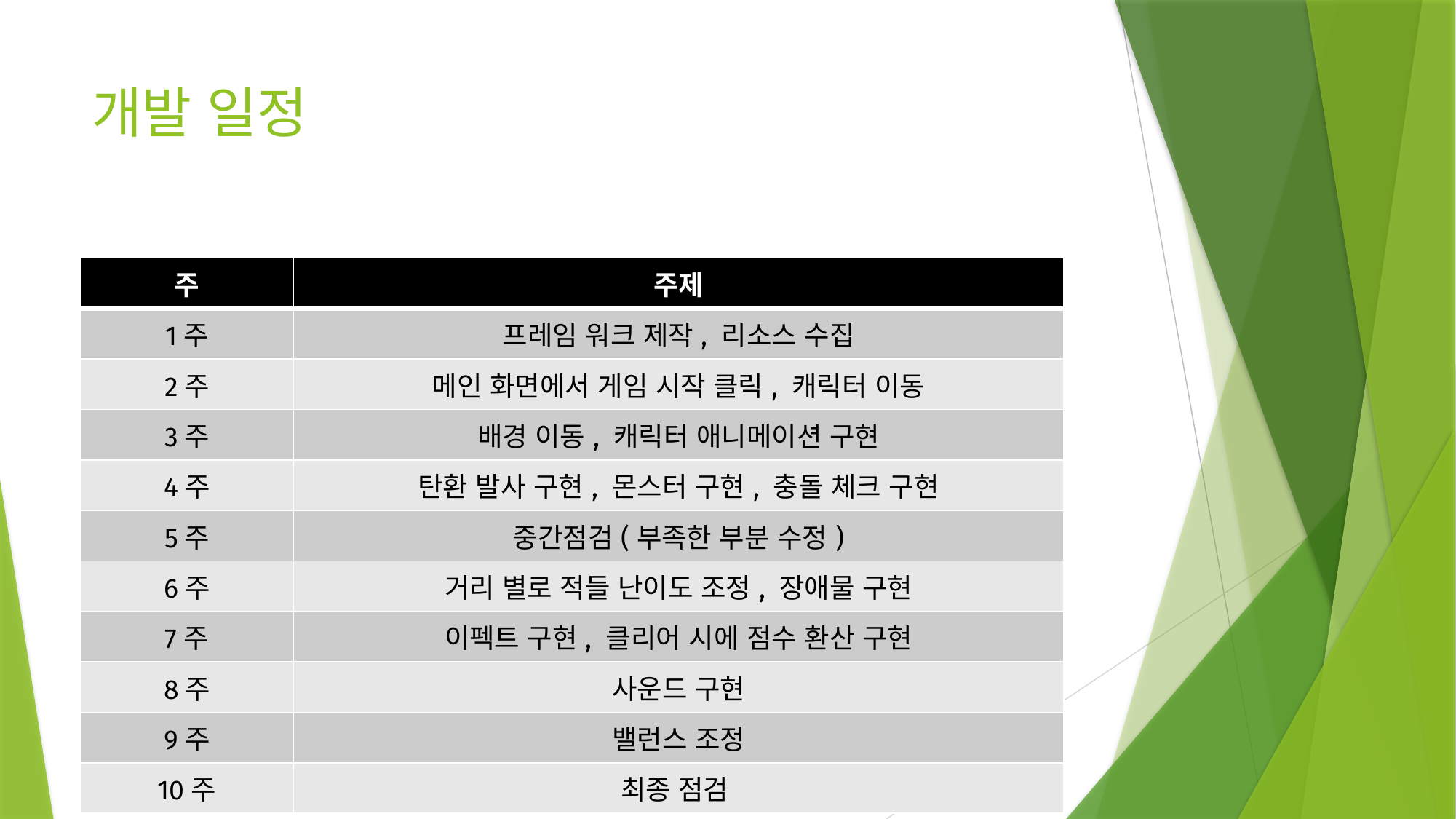

# 개발 일정
| 주 | 주제 |
| --- | --- |
| 1주 | 프레임 워크 제작, 리소스 수집 |
| 2주 | 메인 화면에서 게임 시작 클릭, 캐릭터 이동 |
| 3주 | 배경 이동, 캐릭터 애니메이션 구현 |
| 4주 | 탄환 발사 구현, 몬스터 구현, 충돌 체크 구현 |
| 5주 | 중간점검(부족한 부분 수정) |
| 6주 | 거리 별로 적들 난이도 조정, 장애물 구현 |
| 7주 | 이펙트 구현, 클리어 시에 점수 환산 구현 |
| 8주 | 사운드 구현 |
| 9주 | 밸런스 조정 |
| 10주 | 최종 점검 |